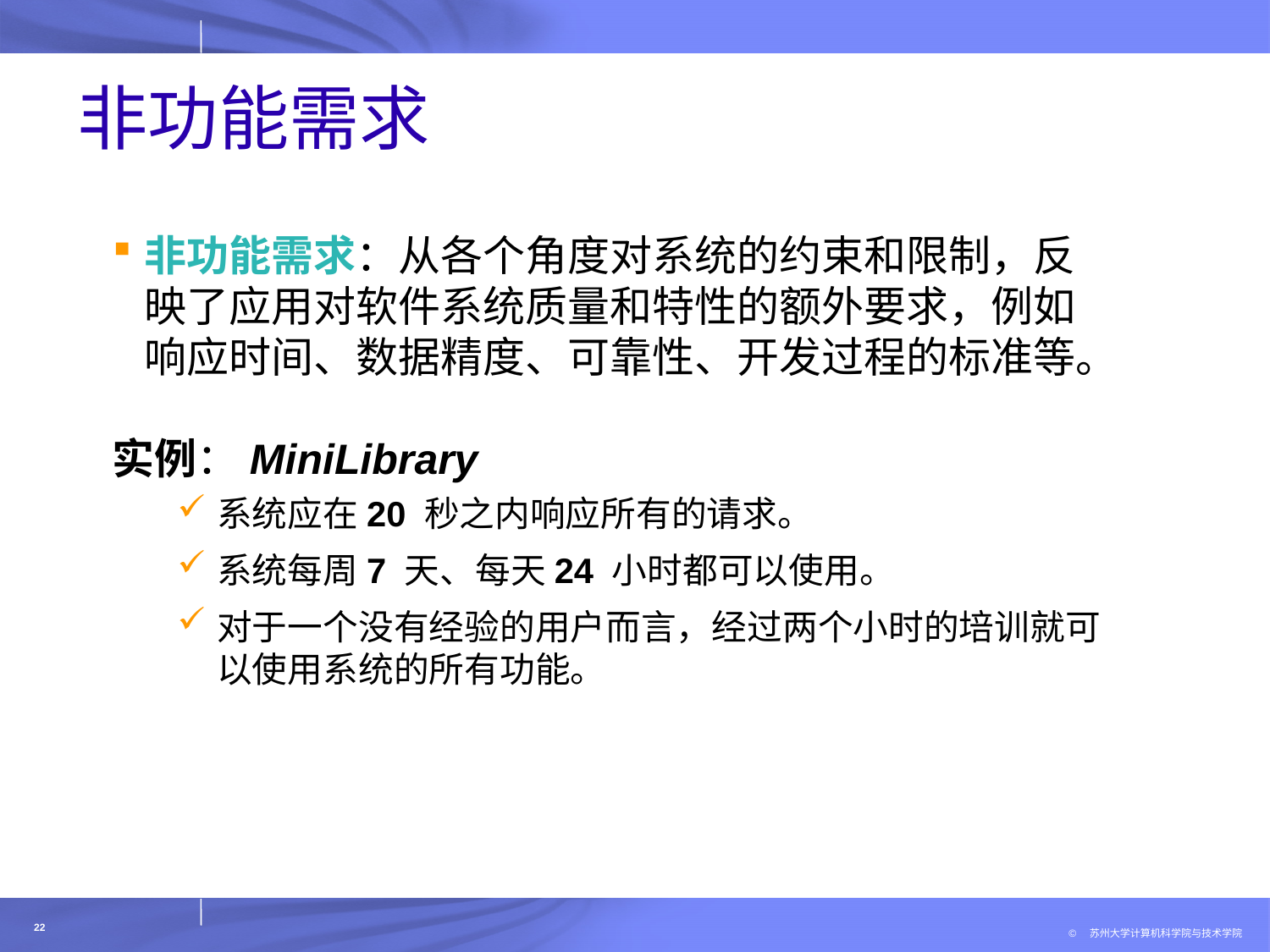

# 非功能需求
非功能需求：从各个角度对系统的约束和限制，反映了应用对软件系统质量和特性的额外要求，例如响应时间、数据精度、可靠性、开发过程的标准等。

实例：MiniLibrary
系统应在20 秒之内响应所有的请求。
系统每周7 天、每天24 小时都可以使用。
对于一个没有经验的用户而言，经过两个小时的培训就可以使用系统的所有功能。

22